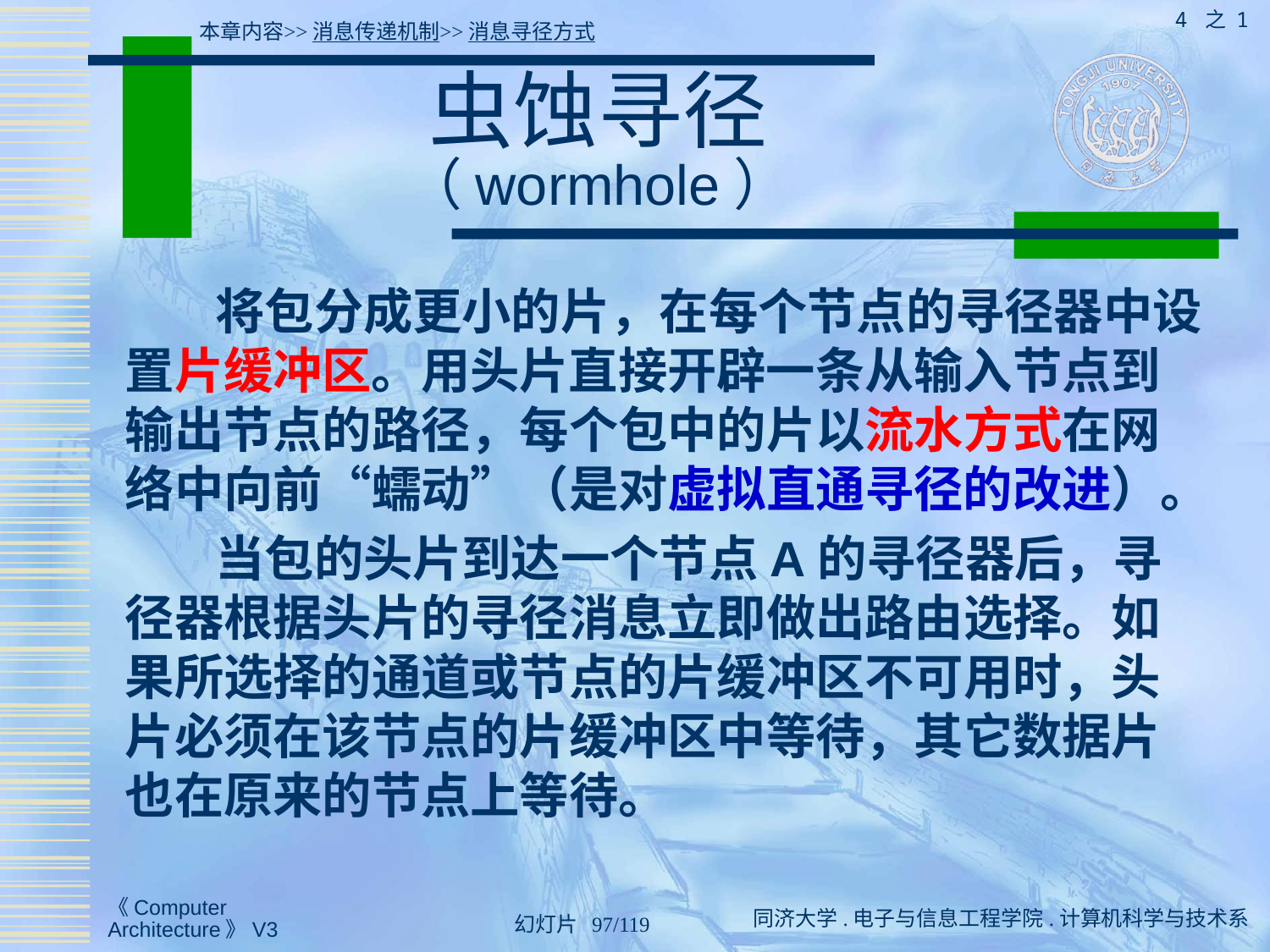

4 之 1
本章内容>>消息传递机制>>消息寻径方式
# 虫蚀寻径 （wormhole）
       将包分成更小的片，在每个节点的寻径器中设置片缓冲区。用头片直接开辟一条从输入节点到输出节点的路径，每个包中的片以流水方式在网络中向前“蠕动”（是对虚拟直通寻径的改进）。
       当包的头片到达一个节点A的寻径器后，寻径器根据头片的寻径消息立即做出路由选择。如果所选择的通道或节点的片缓冲区不可用时，头片必须在该节点的片缓冲区中等待，其它数据片也在原来的节点上等待。